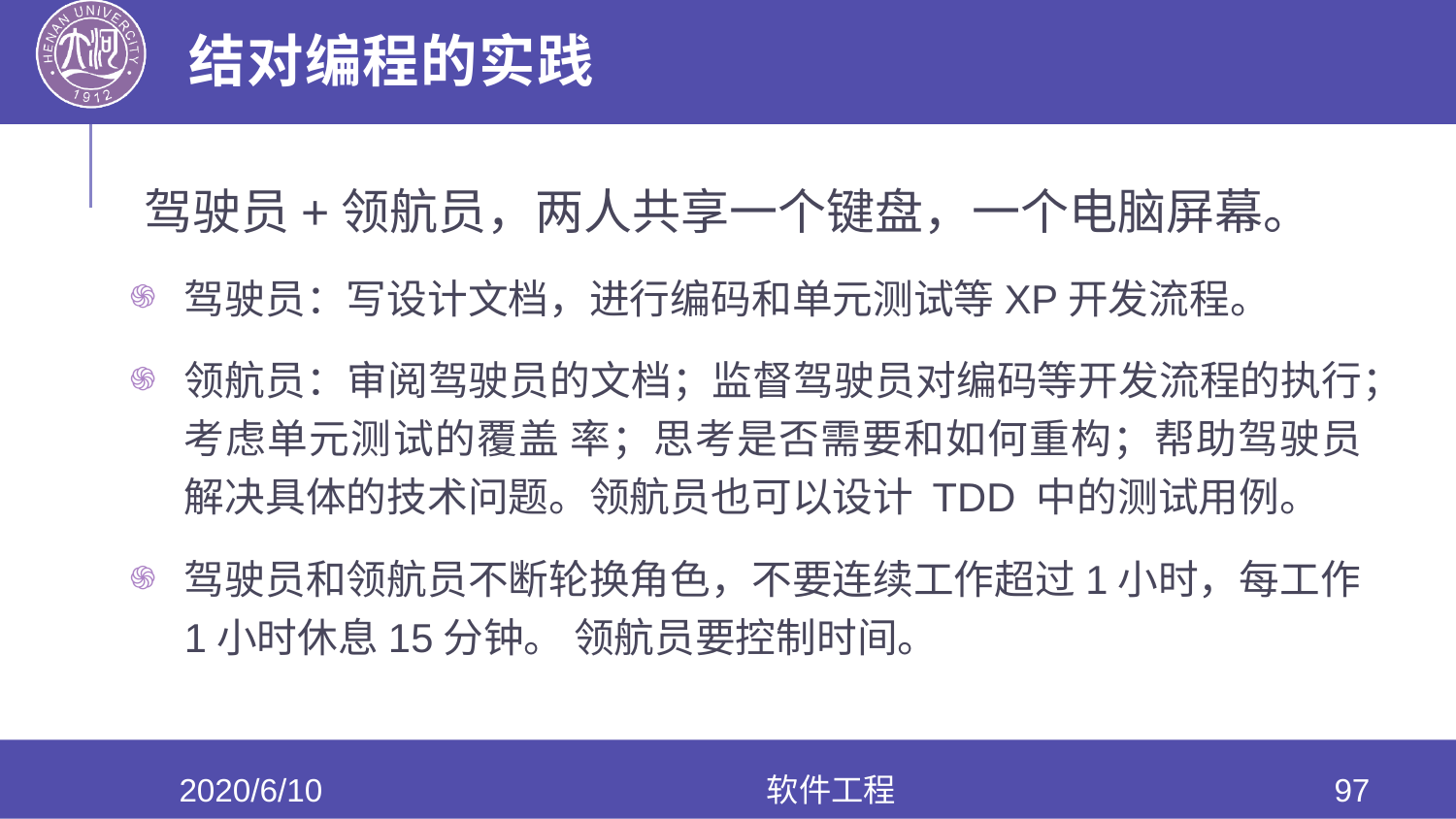

# 结对编程的实践
驾驶员+领航员，两人共享一个键盘，一个电脑屏幕。
驾驶员：写设计文档，进行编码和单元测试等XP开发流程。
领航员：审阅驾驶员的文档；监督驾驶员对编码等开发流程的执行；考虑单元测试的覆盖 率；思考是否需要和如何重构；帮助驾驶员解决具体的技术问题。领航员也可以设计 TDD 中的测试用例。
驾驶员和领航员不断轮换角色，不要连续工作超过1小时，每工作1小时休息15分钟。 领航员要控制时间。
2020/6/10
软件工程
97